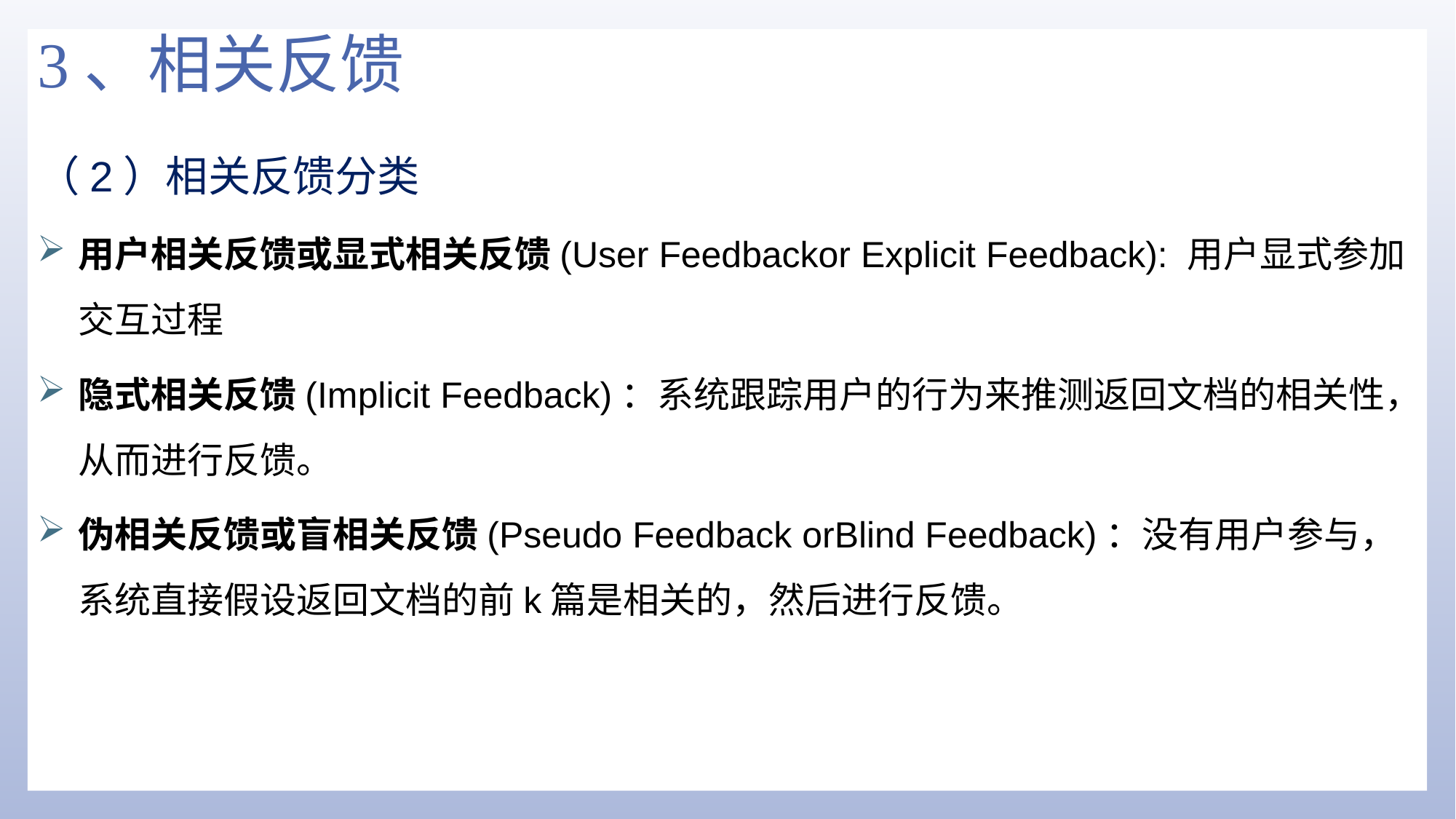

# 3、相关反馈
（2）相关反馈分类
用户相关反馈或显式相关反馈(User Feedbackor Explicit Feedback): 用户显式参加交互过程
隐式相关反馈(Implicit Feedback)：系统跟踪用户的行为来推测返回文档的相关性，从而进行反馈。
伪相关反馈或盲相关反馈(Pseudo Feedback orBlind Feedback)：没有用户参与，系统直接假设返回文档的前k篇是相关的，然后进行反馈。